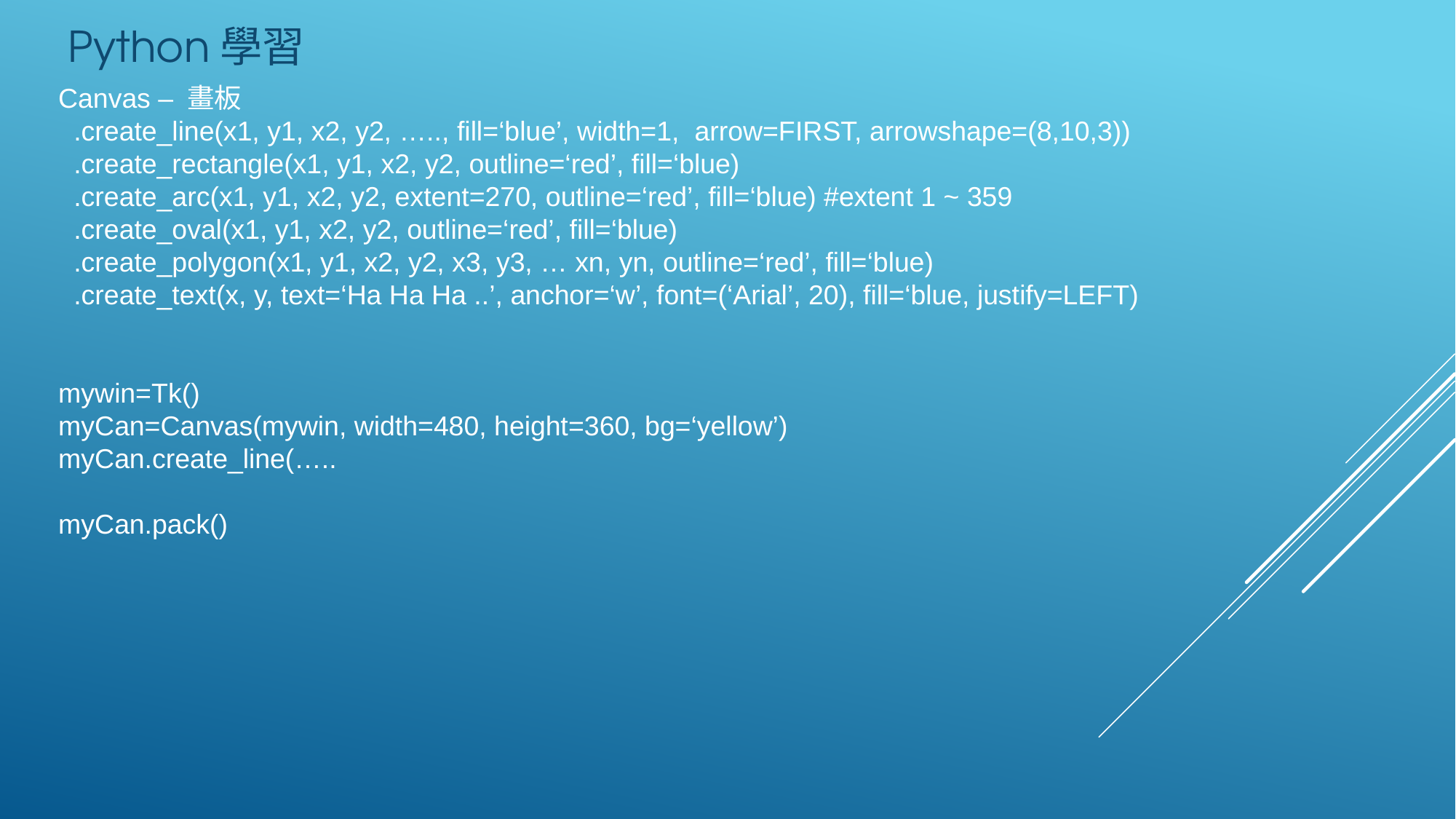

Python學習
Canvas – 畫板
  .create_line(x1, y1, x2, y2, ….., fill=‘blue’, width=1,  arrow=FIRST, arrowshape=(8,10,3))
  .create_rectangle(x1, y1, x2, y2, outline=‘red’, fill=‘blue)
  .create_arc(x1, y1, x2, y2, extent=270, outline=‘red’, fill=‘blue) #extent 1 ~ 359
  .create_oval(x1, y1, x2, y2, outline=‘red’, fill=‘blue)
  .create_polygon(x1, y1, x2, y2, x3, y3, … xn, yn, outline=‘red’, fill=‘blue)
  .create_text(x, y, text=‘Ha Ha Ha ..’, anchor=‘w’, font=(‘Arial’, 20), fill=‘blue, justify=LEFT)

mywin=Tk()
myCan=Canvas(mywin, width=480, height=360, bg=‘yellow’)
myCan.create_line(…..

myCan.pack()